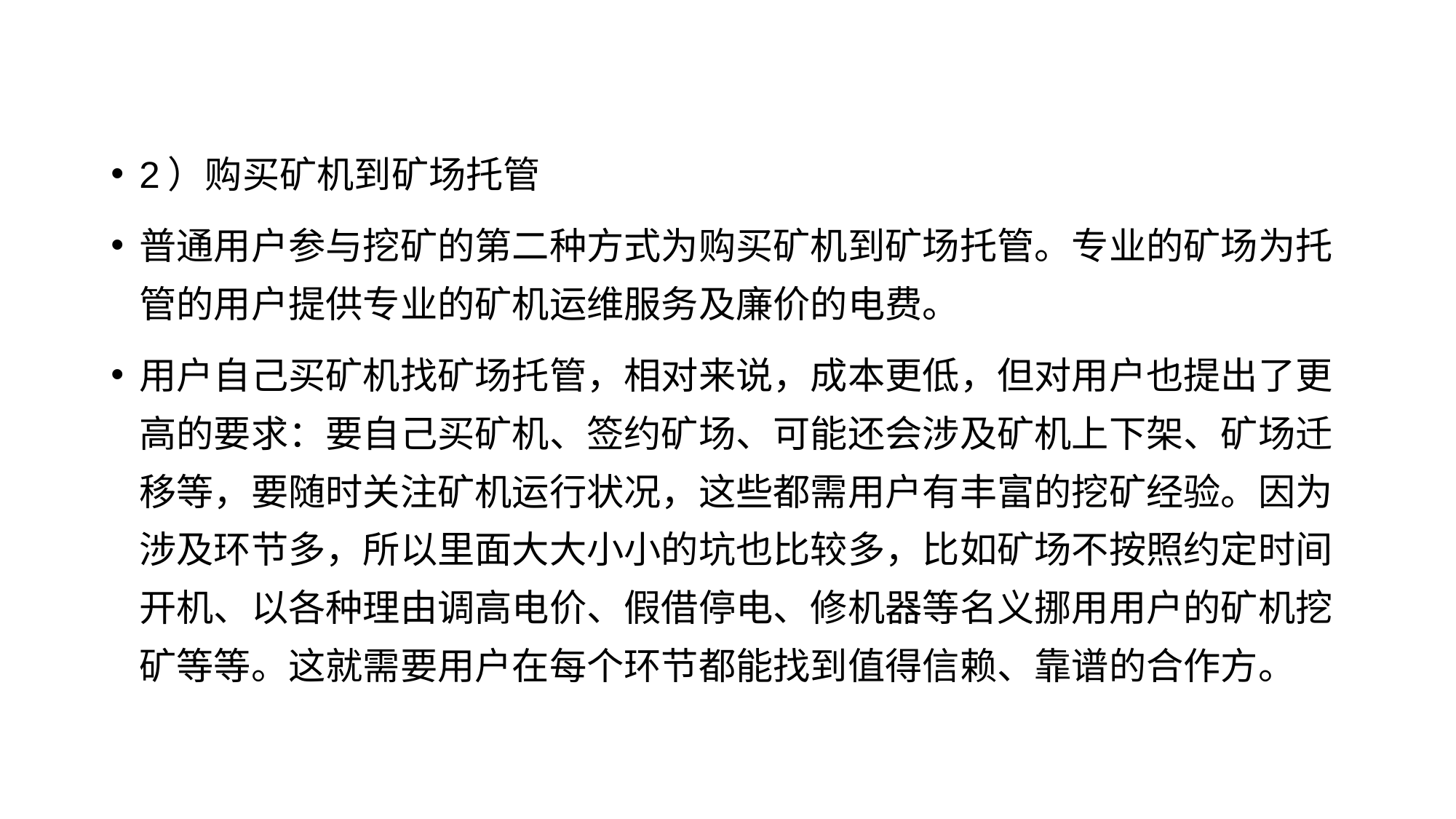

2）购买矿机到矿场托管
普通用户参与挖矿的第二种方式为购买矿机到矿场托管。专业的矿场为托管的用户提供专业的矿机运维服务及廉价的电费。
用户自己买矿机找矿场托管，相对来说，成本更低，但对用户也提出了更高的要求：要自己买矿机、签约矿场、可能还会涉及矿机上下架、矿场迁移等，要随时关注矿机运行状况，这些都需用户有丰富的挖矿经验。因为涉及环节多，所以里面大大小小的坑也比较多，比如矿场不按照约定时间开机、以各种理由调高电价、假借停电、修机器等名义挪用用户的矿机挖矿等等。这就需要用户在每个环节都能找到值得信赖、靠谱的合作方。